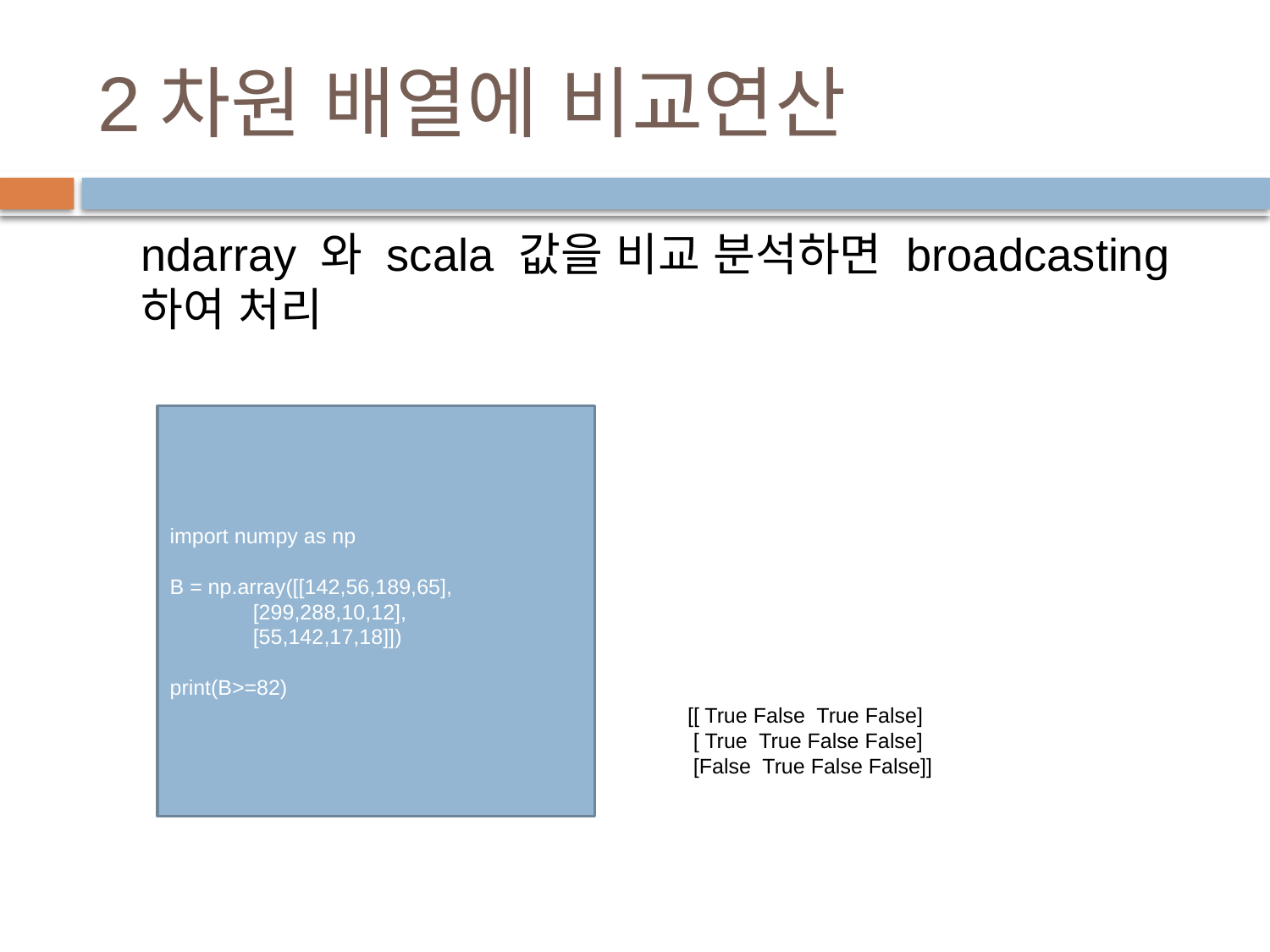

# 2차원 배열에 비교연산
ndarray 와 scala 값을 비교 분석하면 broadcasting하여 처리
import numpy as np

B = np.array([[142,56,189,65],
              [299,288,10,12],
              [55,142,17,18]])

print(B>=82)
[[ True False  True False]
 [ True  True False False]
 [False  True False False]]